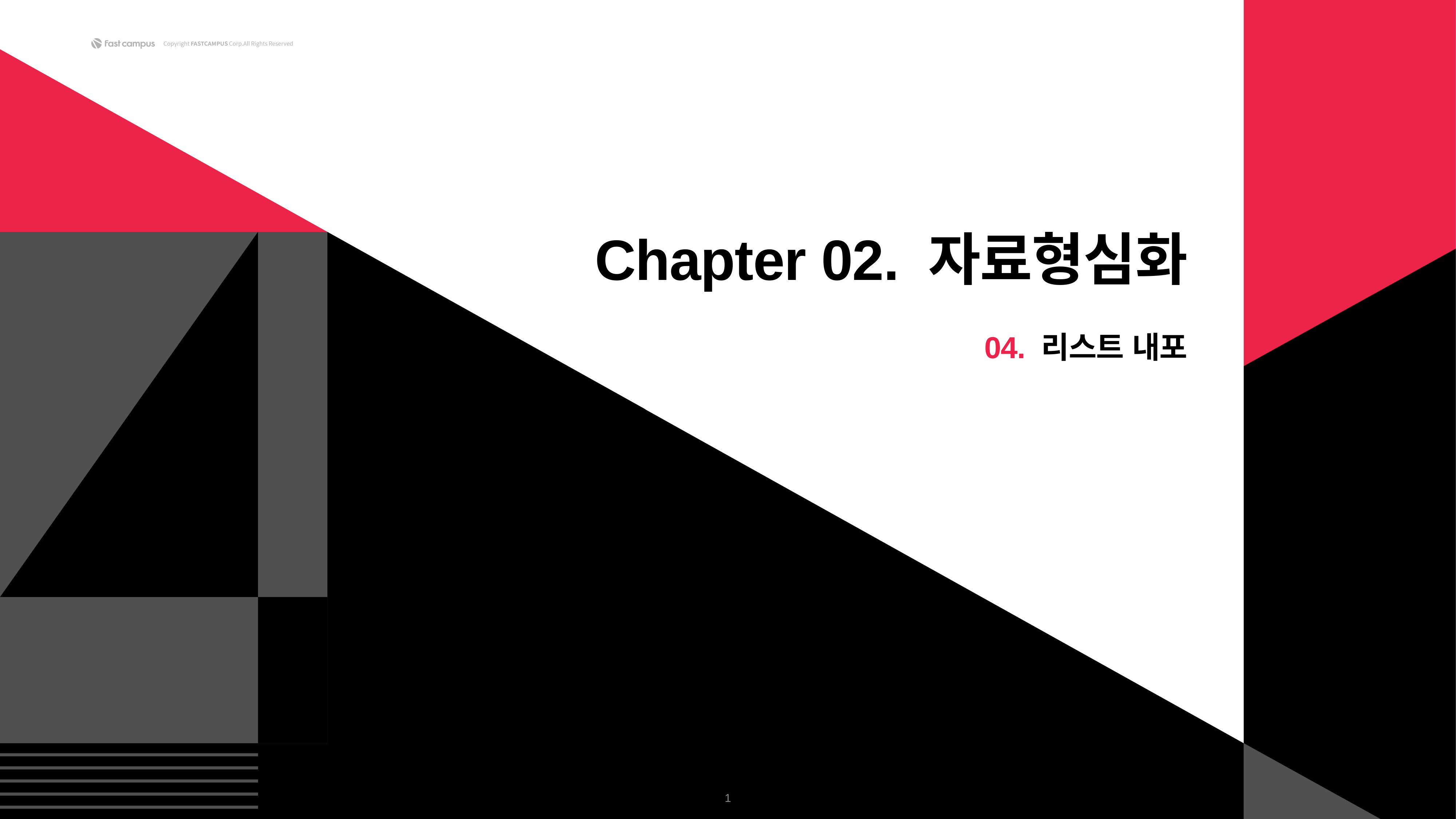

Chapter 02. 자료형심화

04. 리스트 내포
1